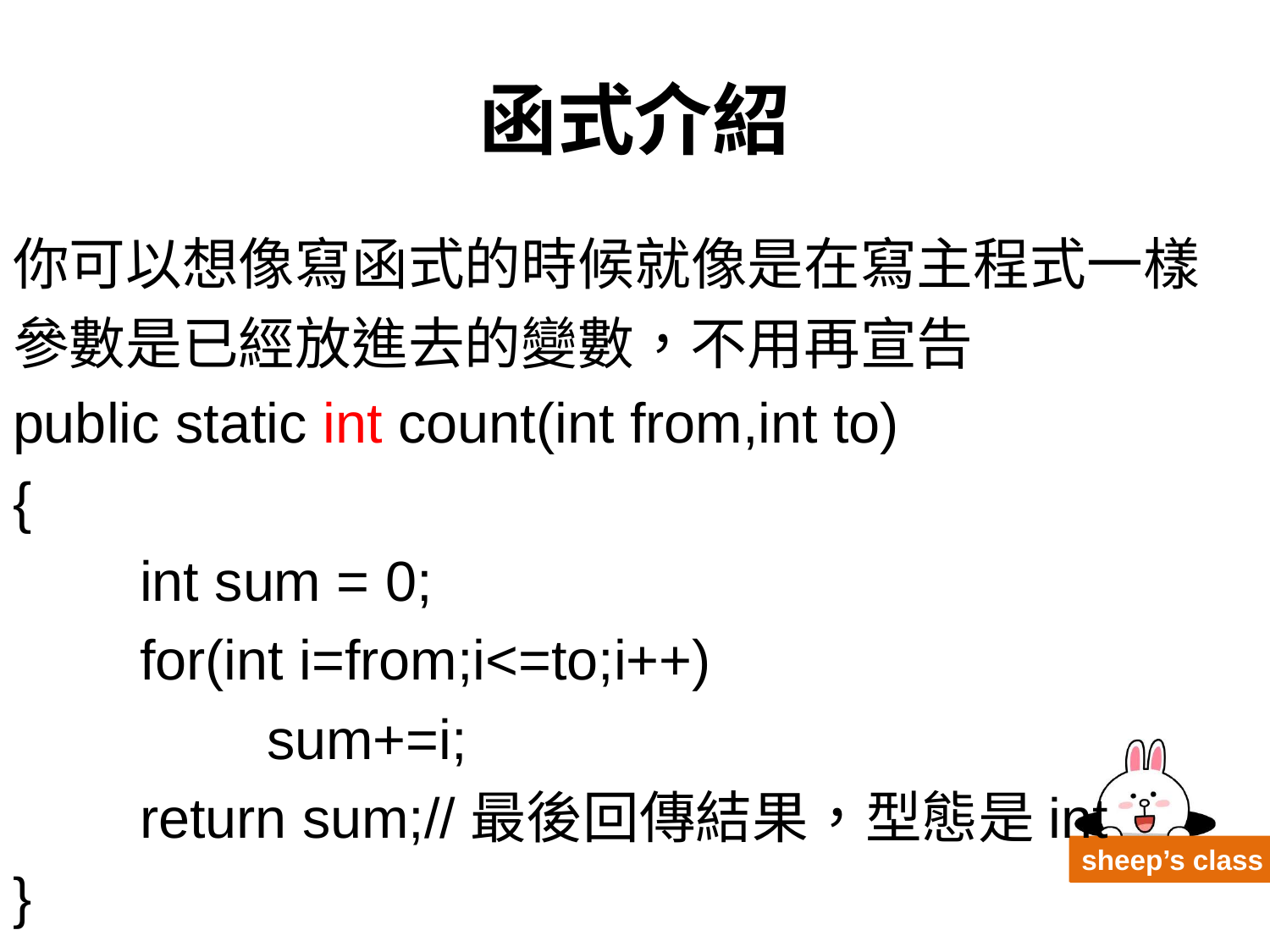

# 函式介紹
你可以想像寫函式的時候就像是在寫主程式一樣
參數是已經放進去的變數，不用再宣告
public static int count(int from,int to)
{
	int sum = 0;
	for(int i=from;i<=to;i++)
		sum+=i;
	return sum;//最後回傳結果，型態是int
}